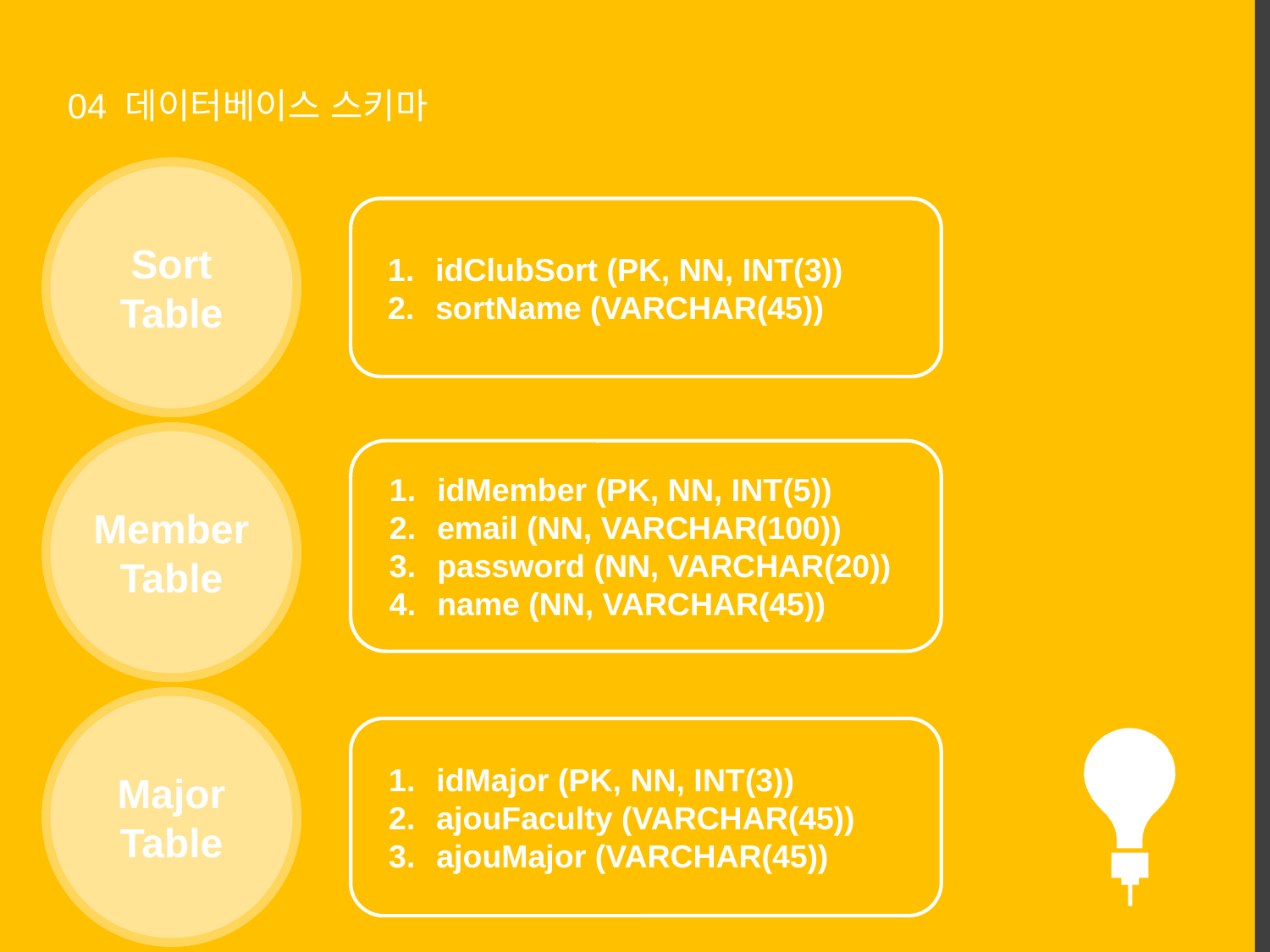

04 데이터베이스 스키마
Sort Table

idClubSort (PK, NN, INT(3))
sortName (VARCHAR(45))
Member Table

idMember (PK, NN, INT(5))
email (NN, VARCHAR(100))
password (NN, VARCHAR(20))
name (NN, VARCHAR(45))
Major Table

idMajor (PK, NN, INT(3))
ajouFaculty (VARCHAR(45))
ajouMajor (VARCHAR(45))